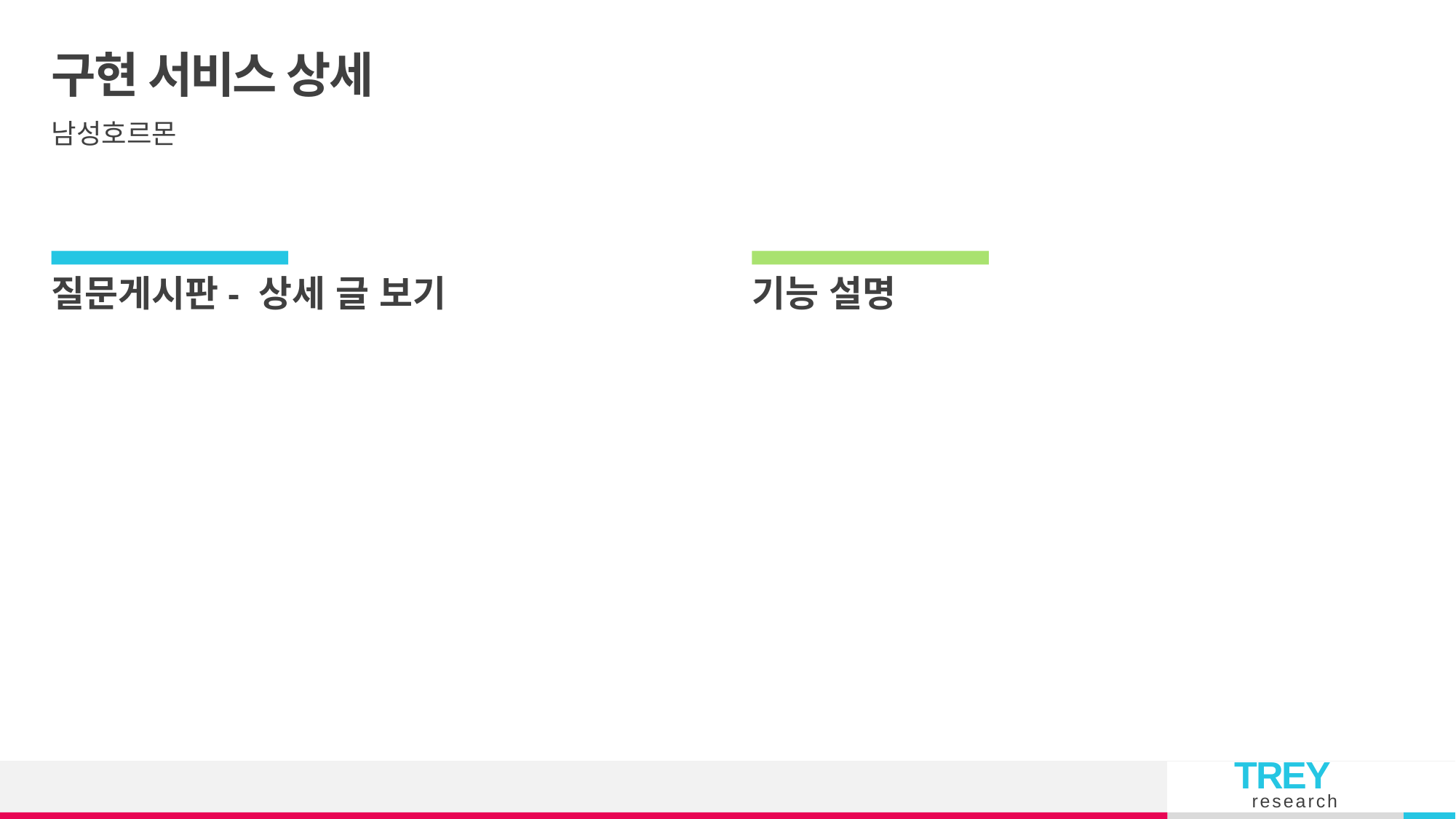

# 구현 서비스 상세
남성호르몬
질문게시판- 상세 글 보기
기능 설명